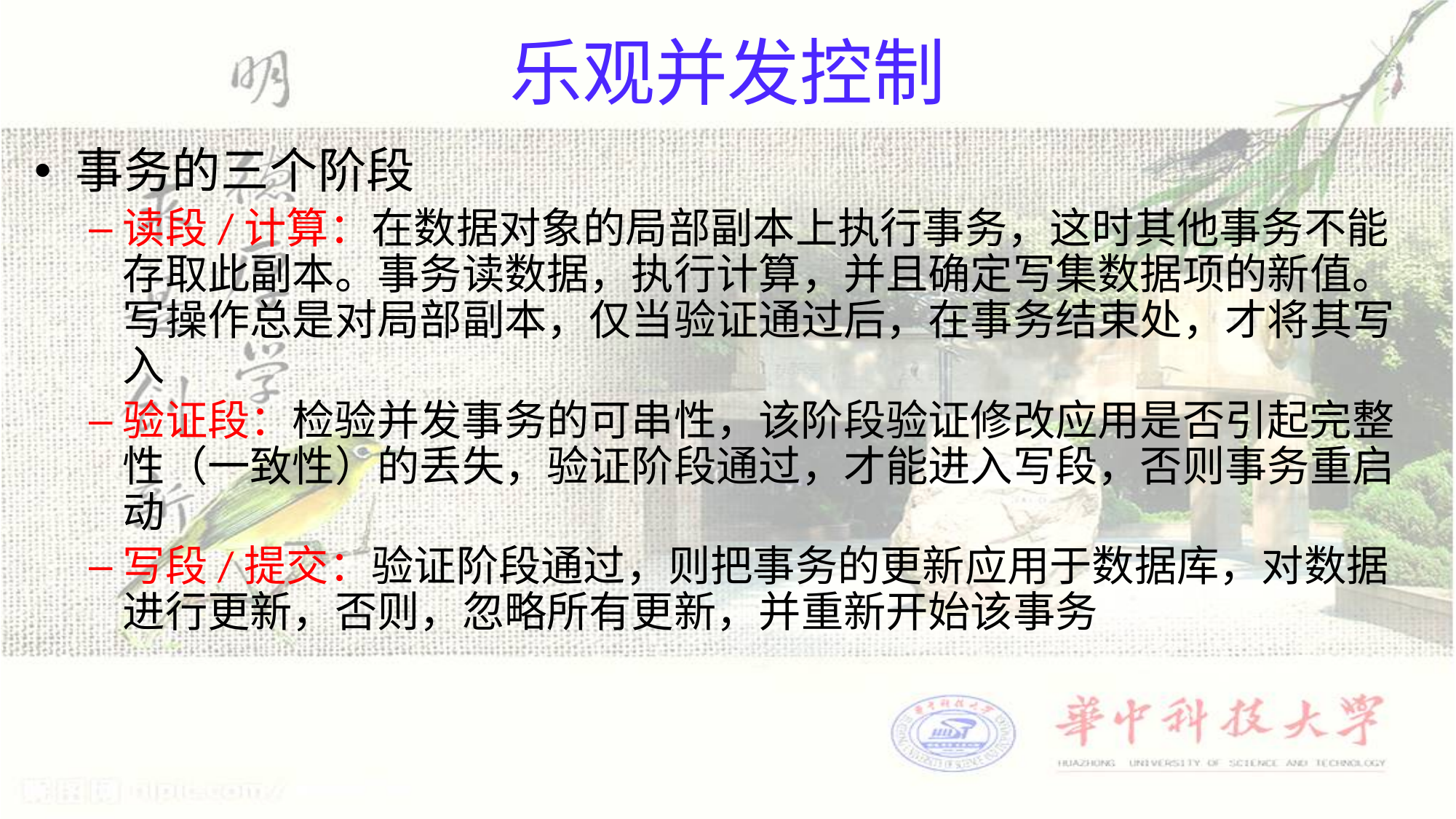

# 乐观并发控制
事务的三个阶段
读段/计算：在数据对象的局部副本上执行事务，这时其他事务不能存取此副本。事务读数据，执行计算，并且确定写集数据项的新值。写操作总是对局部副本，仅当验证通过后，在事务结束处，才将其写入
验证段：检验并发事务的可串性，该阶段验证修改应用是否引起完整性（一致性）的丢失，验证阶段通过，才能进入写段，否则事务重启动
写段/提交：验证阶段通过，则把事务的更新应用于数据库，对数据进行更新，否则，忽略所有更新，并重新开始该事务